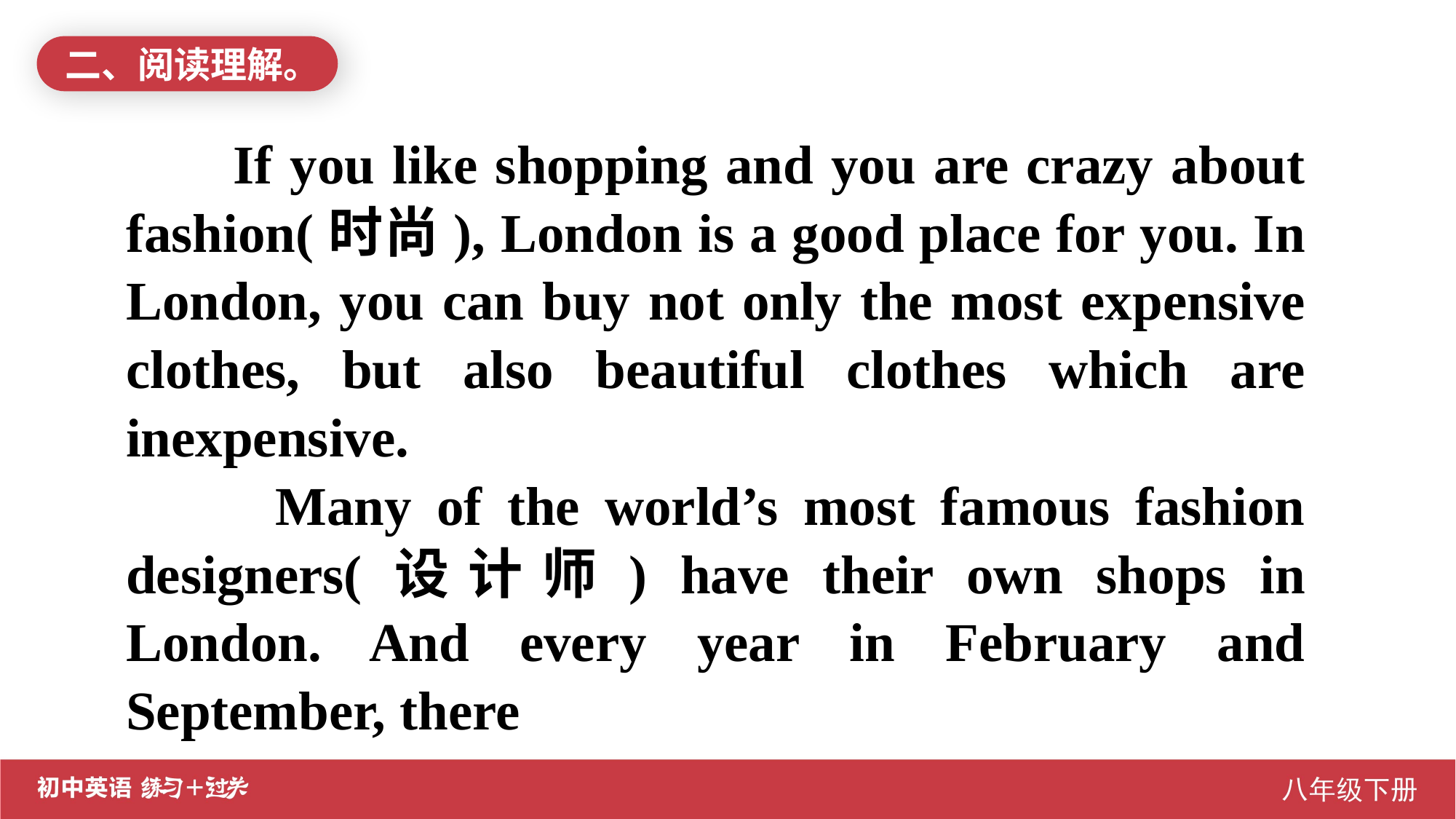

二、阅读理解。
      If you like shopping and you are crazy about fashion(时尚), London is a good place for you. In London, you can buy not only the most expensive clothes, but also beautiful clothes which are inexpensive.
      Many of the world’s most famous fashion designers(设计师) have their own shops in London. And every year in February and September, there